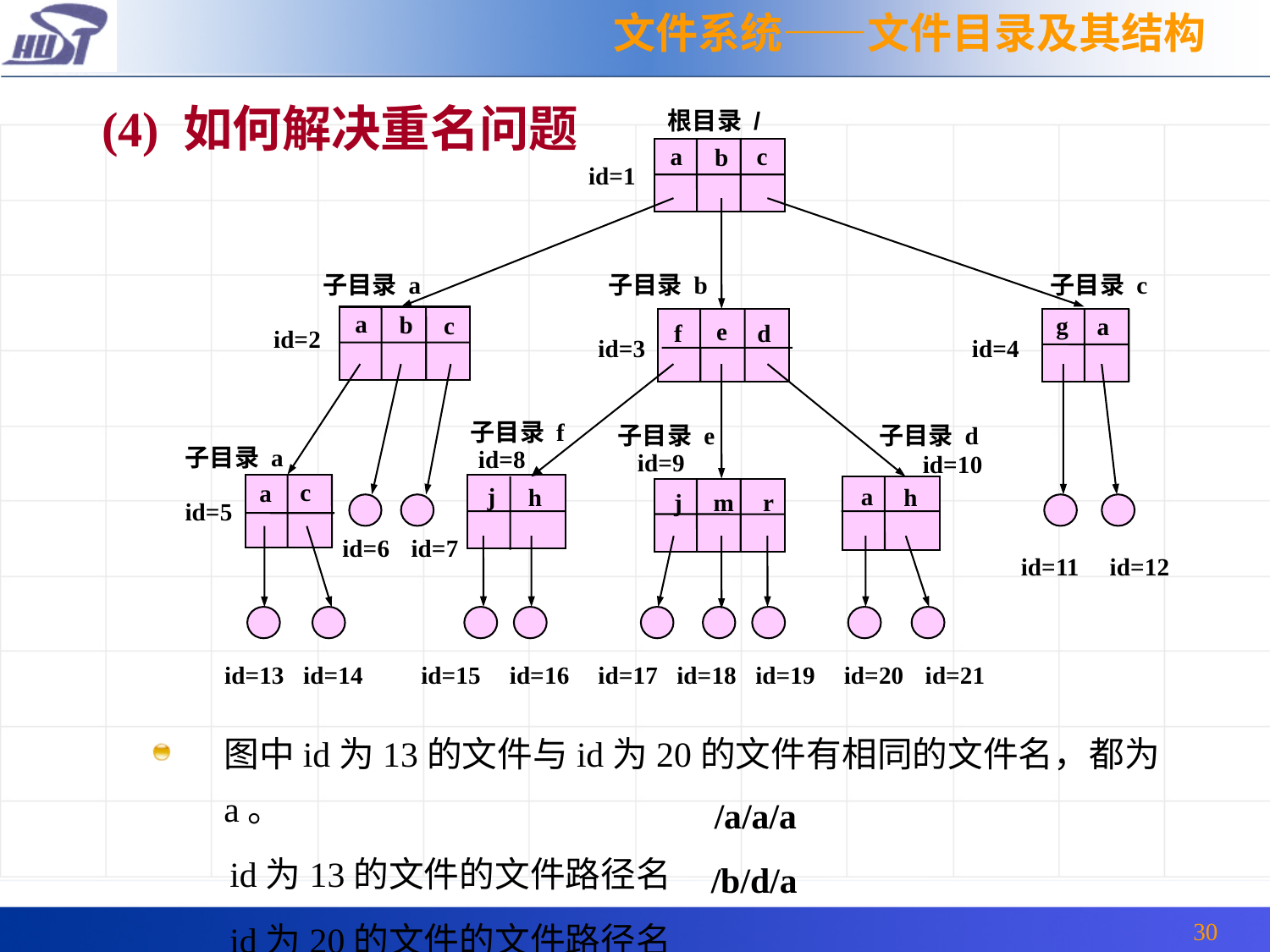

文件系统——文件目录及其结构
(4) 如何解决重名问题
根目录 /
a
c
b

id=1

子目录 a
子目录 b
子目录 c
a
b
c
g
a
e
f
d

id=2
id=3
id=4

子目录 f
子目录 e
子目录 d
子目录 a
id=8
id=9
id=10
c
a
j
a
h
h

j
m
r

id=5

id=6
id=7

id=11
id=12

id=13
id=14
id=15
id=16
id=17
id=18
id=19
id=20
id=21
图中id为13的文件与id为20的文件有相同的文件名，都为a。
         id为13的文件的文件路径名
         id为20的文件的文件路径名
 /a/a/a
 /b/d/a
30